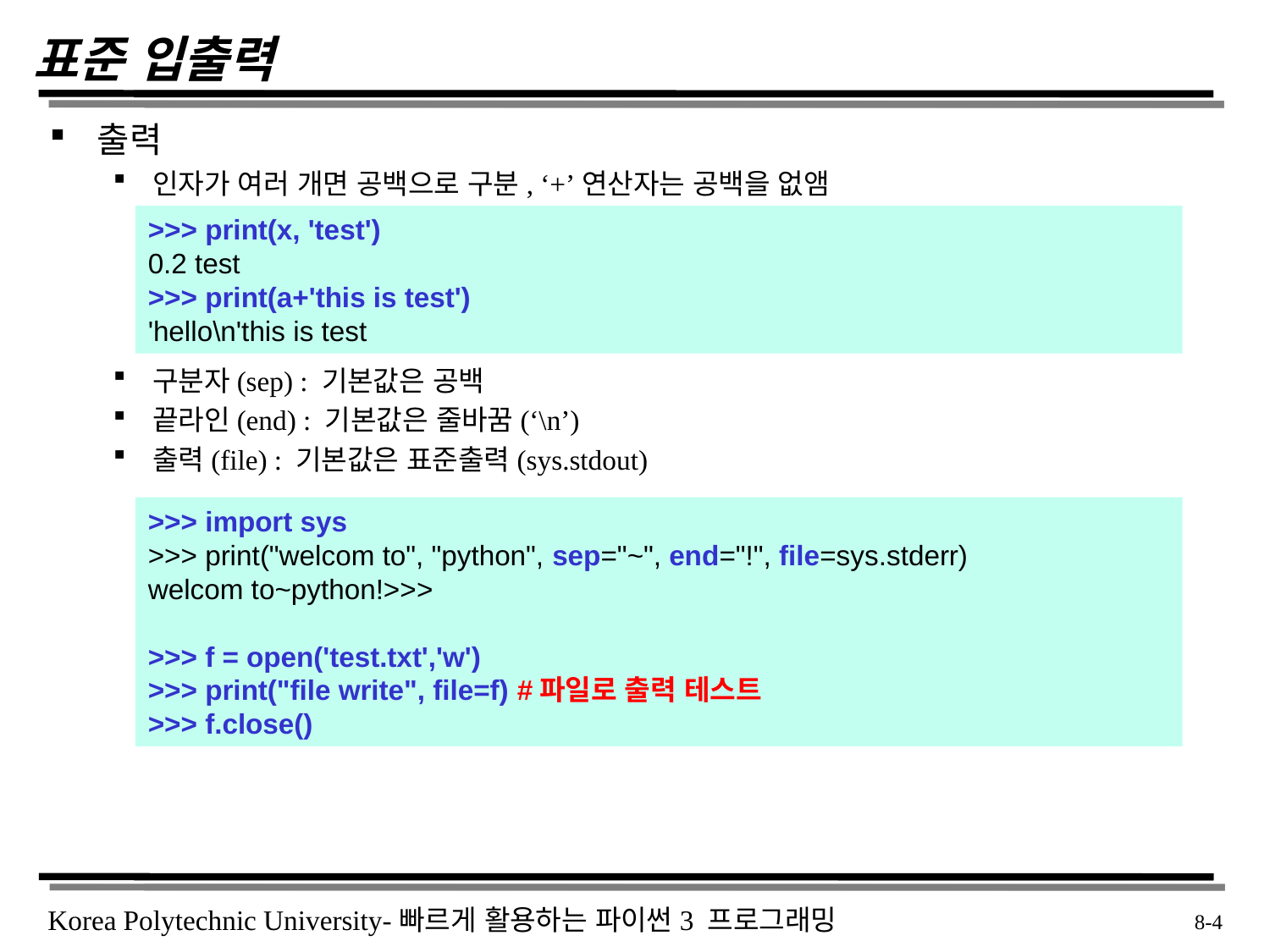

# 표준 입출력
출력
인자가 여러 개면 공백으로 구분, ‘+’연산자는 공백을 없앰

구분자(sep) : 기본값은 공백
끝라인(end) : 기본값은 줄바꿈(‘\n’)
출력(file) : 기본값은 표준출력(sys.stdout)

>>> print(x, 'test')
0.2 test
>>> print(a+'this is test')
'hello\n'this is test
>>> import sys
>>> print("welcom to", "python", sep="~", end="!", file=sys.stderr)
welcom to~python!>>>

>>> f = open('test.txt','w')
>>> print("file write", file=f) #파일로 출력 테스트
>>> f.close()
 8-4